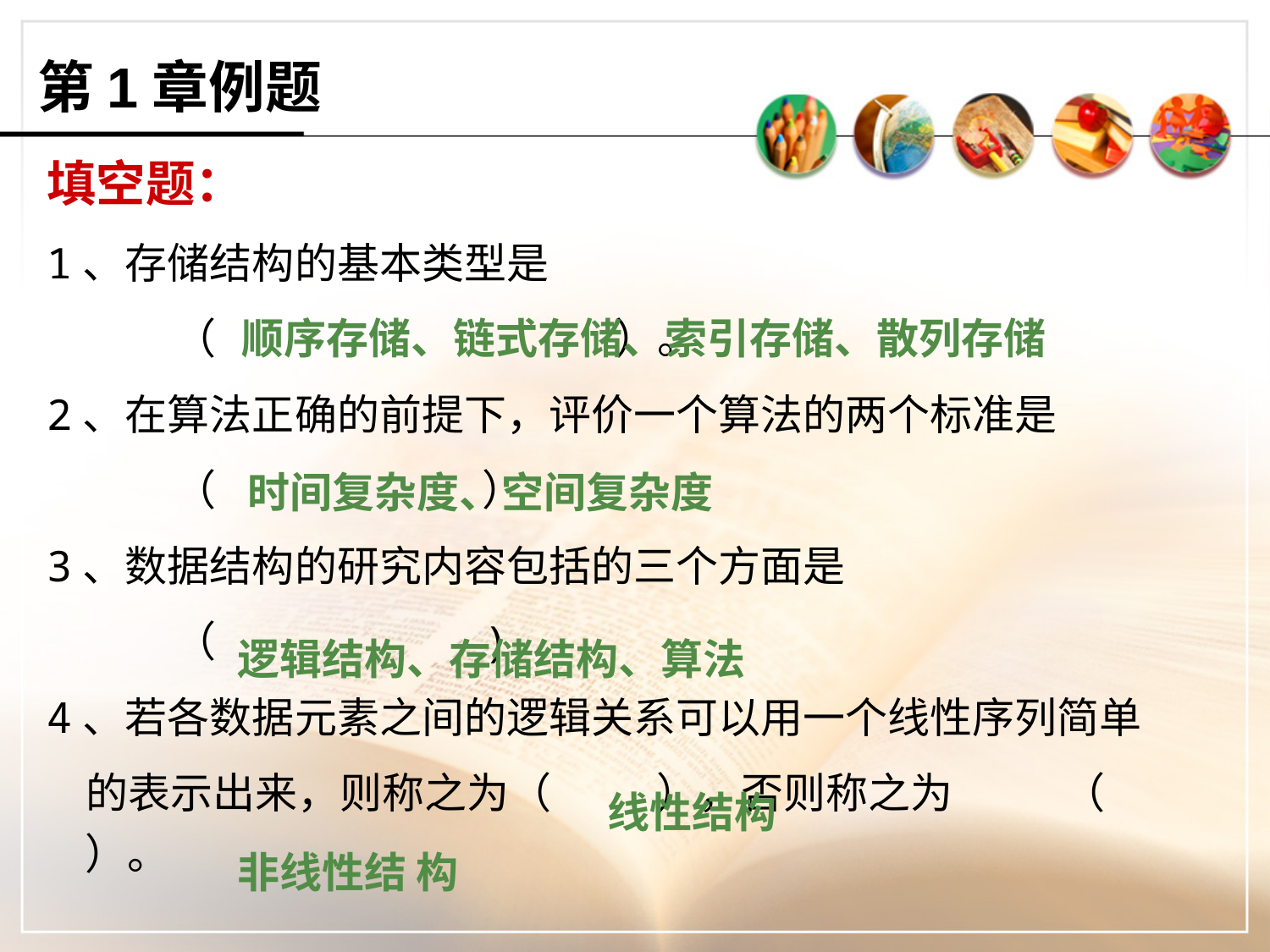

第1章例题
填空题：
1、存储结构的基本类型是
	（                                          ）。
2、在算法正确的前提下，评价一个算法的两个标准是
	（                            ）
3、数据结构的研究内容包括的三个方面是
	（                           )
4、若各数据元素之间的逻辑关系可以用一个线性序列简单
   的表示出来，则称之为（           ），否则称之为	（                ）。
顺序存储、链式存储、索引存储、散列存储
时间复杂度、空间复杂度
逻辑结构、存储结构、算法
线性结构
非线性结 构